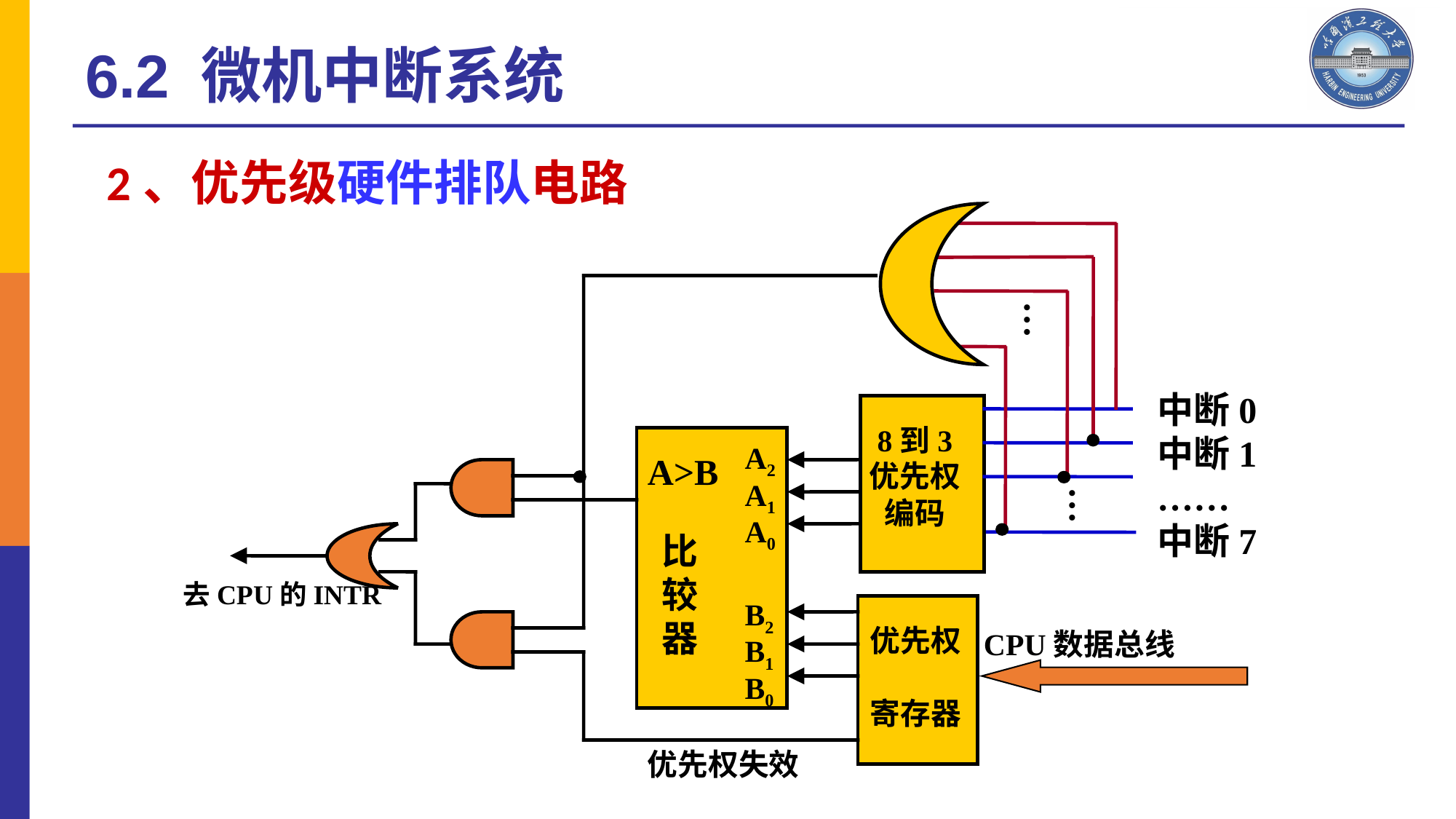

6.2 微机中断系统
2、优先级硬件排队电路

…

中断0
中断1
……
中断7

8到3
优先权
编码

A2
A1
A0

A>B
比较器
B2
B1
B0

…

去CPU的INTR

优先权

寄存器
CPU数据总线

优先权失效